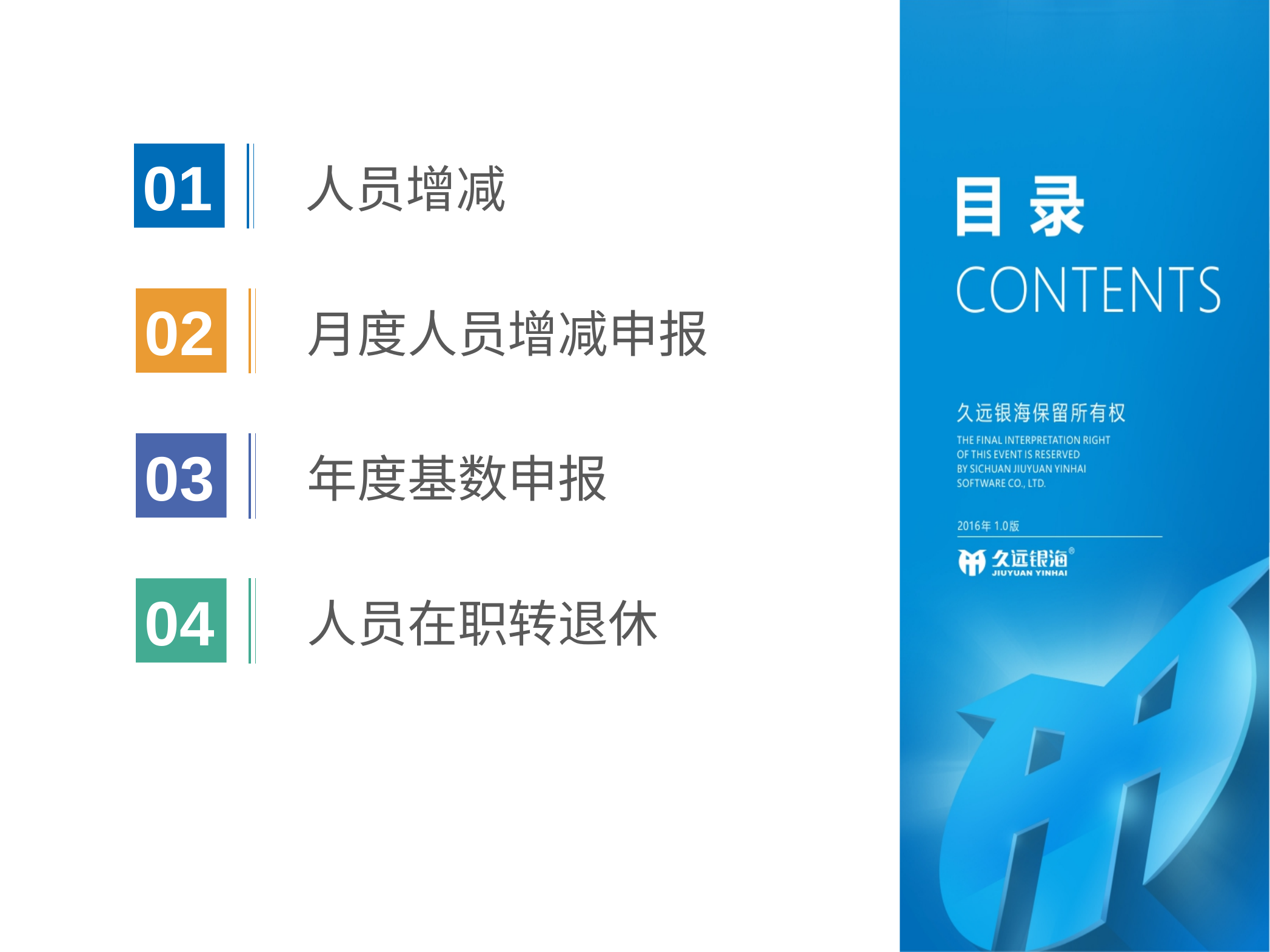

01
人员增减
02
月度人员增减申报
03
年度基数申报
04
人员在职转退休